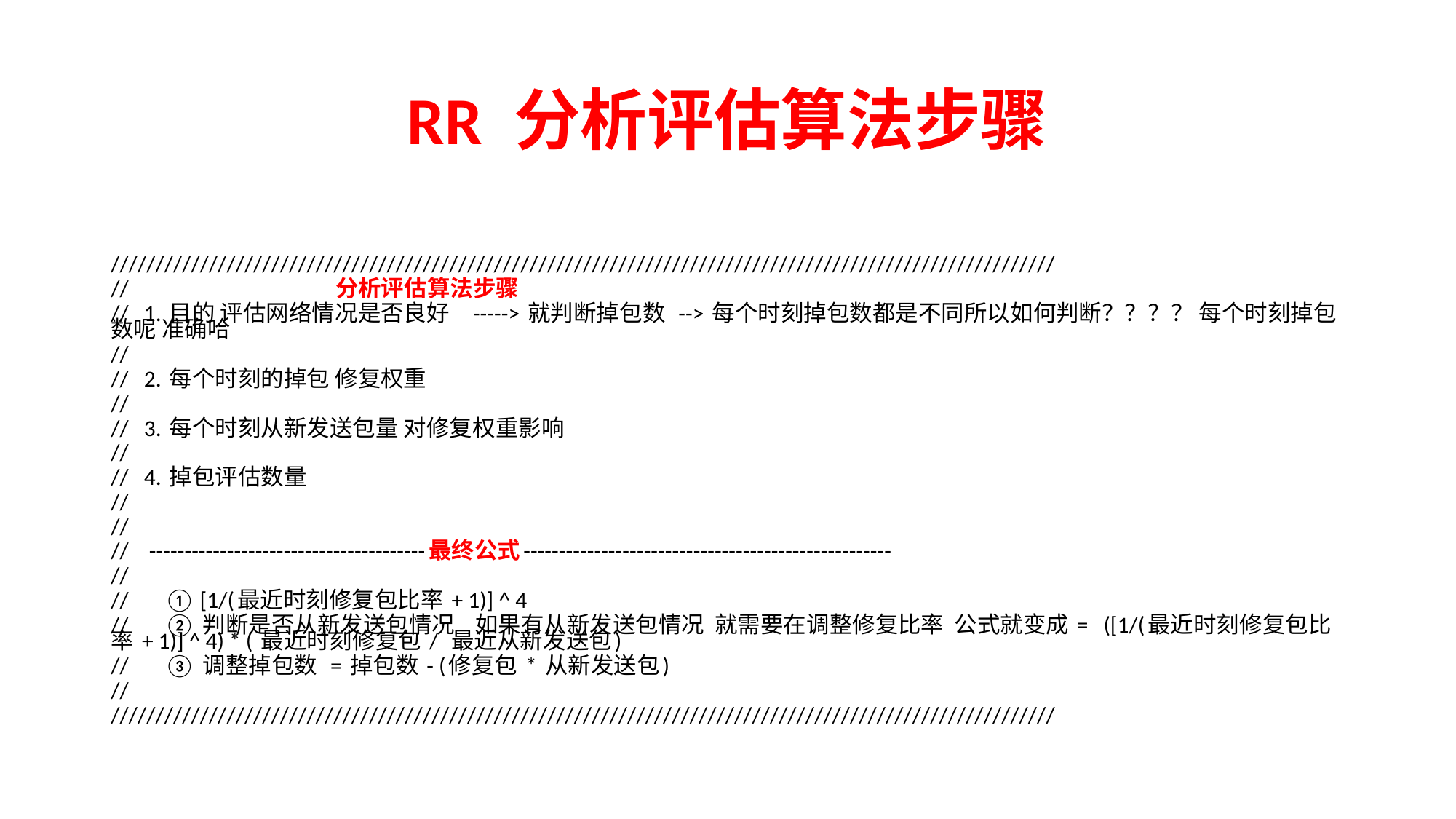

# RR 分析评估算法步骤

//////////////////////////////////////////////////////////////////////////////////////////////////////////
//                                        分析评估算法步骤
//   1. 目的 评估网络情况是否良好    -----> 就判断掉包数  --> 每个时刻掉包数都是不同所以如何判断？？？？ 每个时刻掉包数呢 准确哈
//
//   2. 每个时刻的掉包 修复权重
//
//   3. 每个时刻从新发送包量 对修复权重影响
//
//   4. 掉包评估数量
//
//
//    ---------------------------------------最终公式----------------------------------------------------
//
//       ① [1/(最近时刻修复包比率 + 1)] ^ 4
//       ② 判断是否从新发送包情况    如果有从新发送包情况  就需要在调整修复比率  公式就变成 =   ([1/(最近时刻修复包比率 + 1)] ^ 4) * ( 最近时刻修复包 /  最近从新发送包)
//       ③ 调整掉包数  = 掉包数 - (修复包 * 从新发送包)
//
//////////////////////////////////////////////////////////////////////////////////////////////////////////